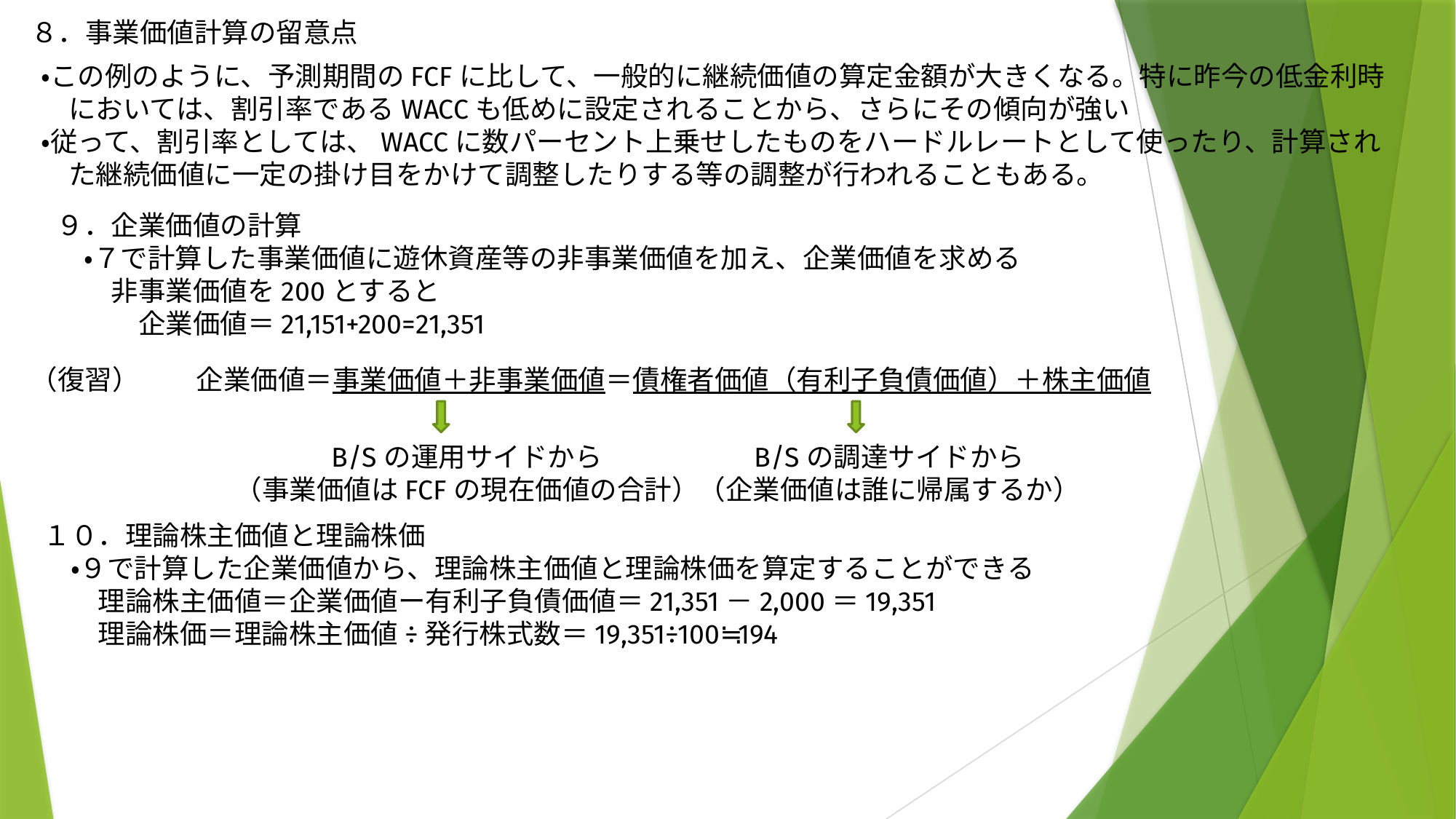

８．事業価値計算の留意点
・この例のように、予測期間のFCFに比して、一般的に継続価値の算定金額が大きくなる。特に昨今の低金利時
　においては、割引率であるWACCも低めに設定されることから、さらにその傾向が強い
・従って、割引率としては、WACCに数パーセント上乗せしたものをハードルレートとして使ったり、計算され
　た継続価値に一定の掛け目をかけて調整したりする等の調整が行われることもある。
９．企業価値の計算
　・７で計算した事業価値に遊休資産等の非事業価値を加え、企業価値を求める
　　非事業価値を200とすると
　　　企業価値＝21,151+200=21,351

（復習）
企業価値＝事業価値＋非事業価値＝債権者価値（有利子負債価値）＋株主価値

B/Sの運用サイドから
（事業価値はFCFの現在価値の合計）
B/Sの調達サイドから
（企業価値は誰に帰属するか）
１０．理論株主価値と理論株価
　・９で計算した企業価値から、理論株主価値と理論株価を算定することができる
　　理論株主価値＝企業価値ー有利子負債価値＝21,351－2,000＝19,351
　　理論株価＝理論株主価値÷発行株式数＝19,351÷100≒194